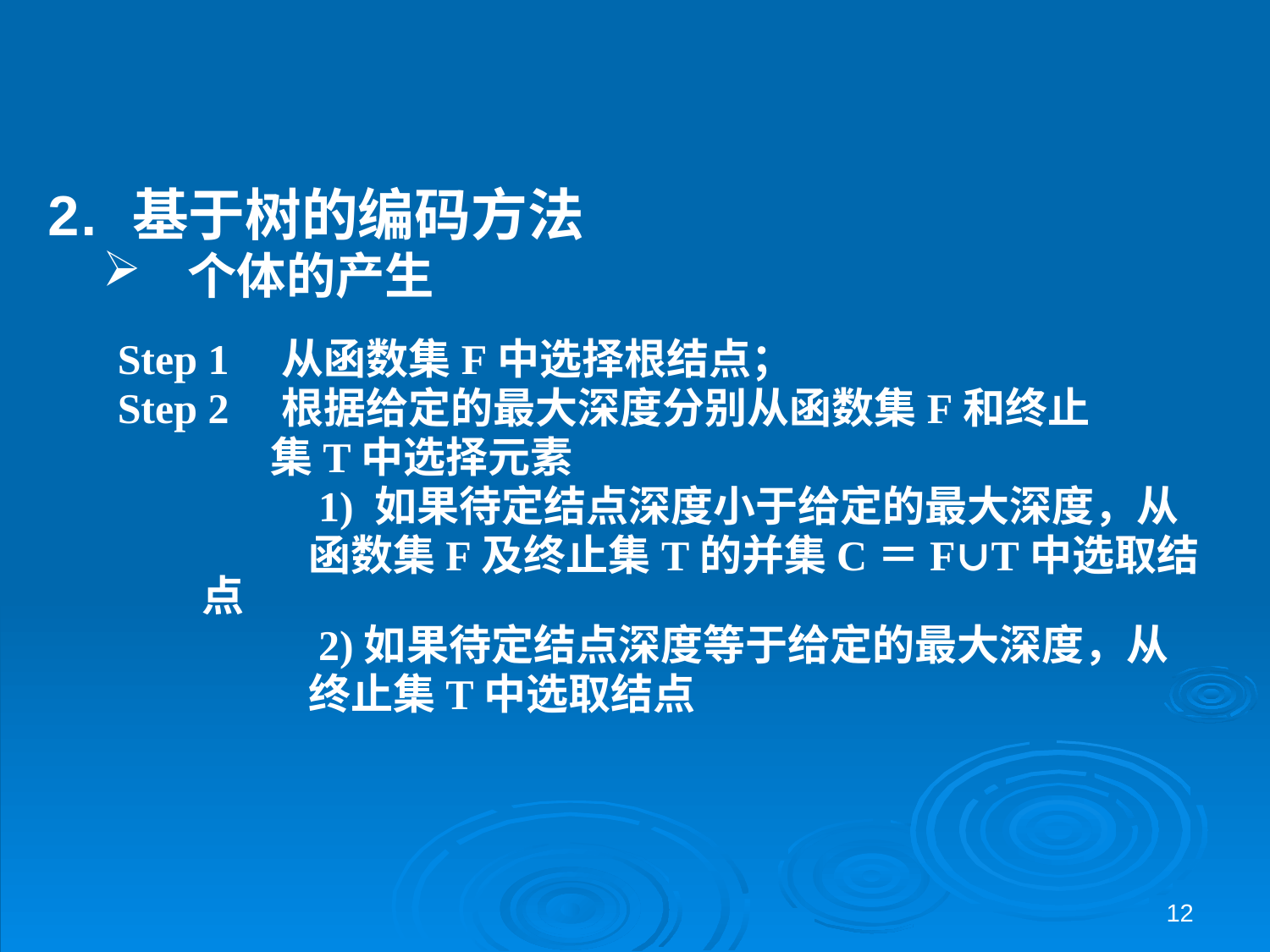

基于树的编码方法
个体的产生
Step 1    从函数集F中选择根结点；
Step 2    根据给定的最大深度分别从函数集F和终止
               集T中选择元素
                   1) 如果待定结点深度小于给定的最大深度，从
                   函数集F及终止集T的并集C＝F∪T中选取结点
                   2)如果待定结点深度等于给定的最大深度，从
                   终止集T中选取结点
12